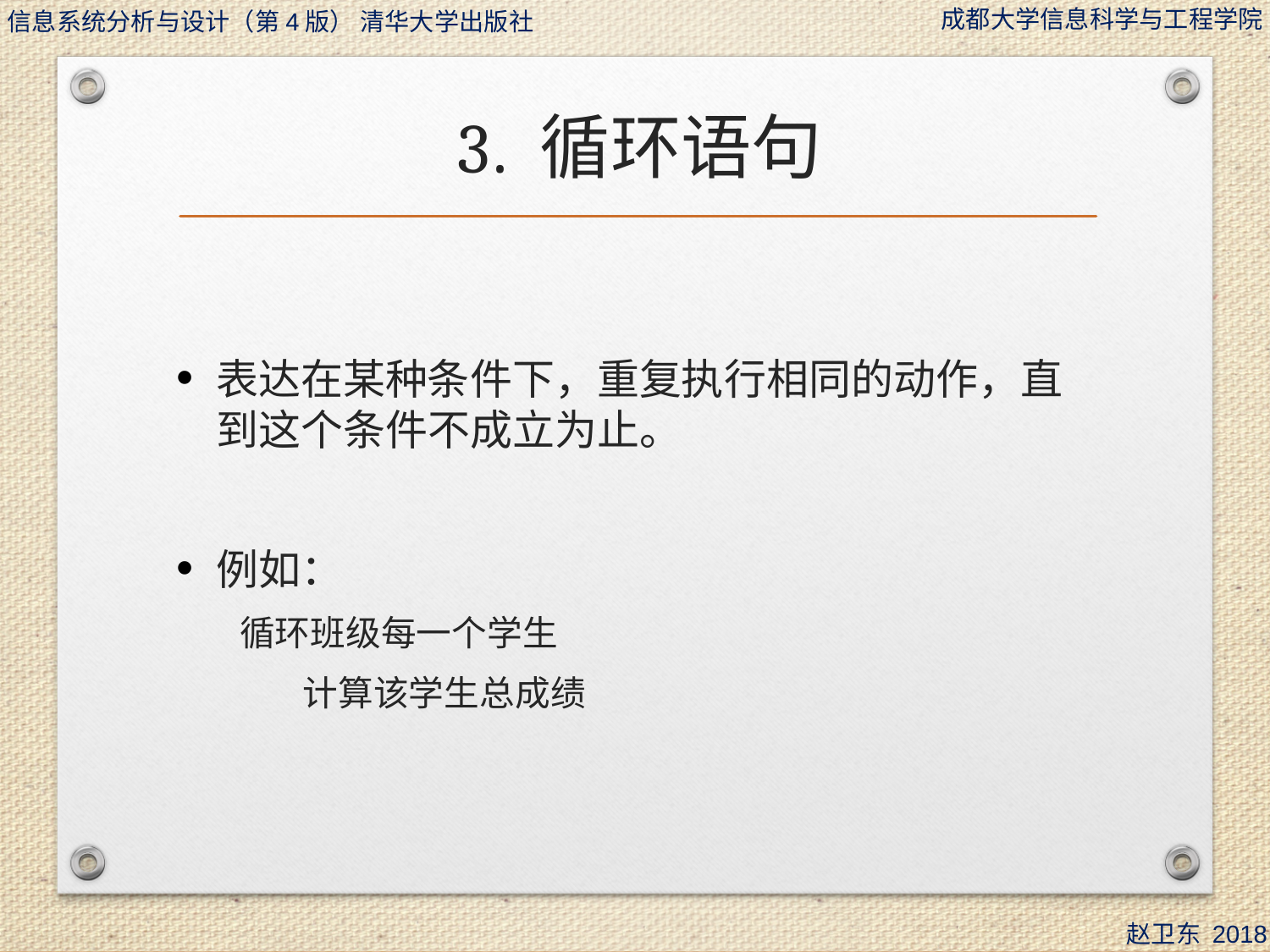

# 3. 循环语句
表达在某种条件下，重复执行相同的动作，直到这个条件不成立为止。

例如：
循环班级每一个学生
       计算该学生总成绩